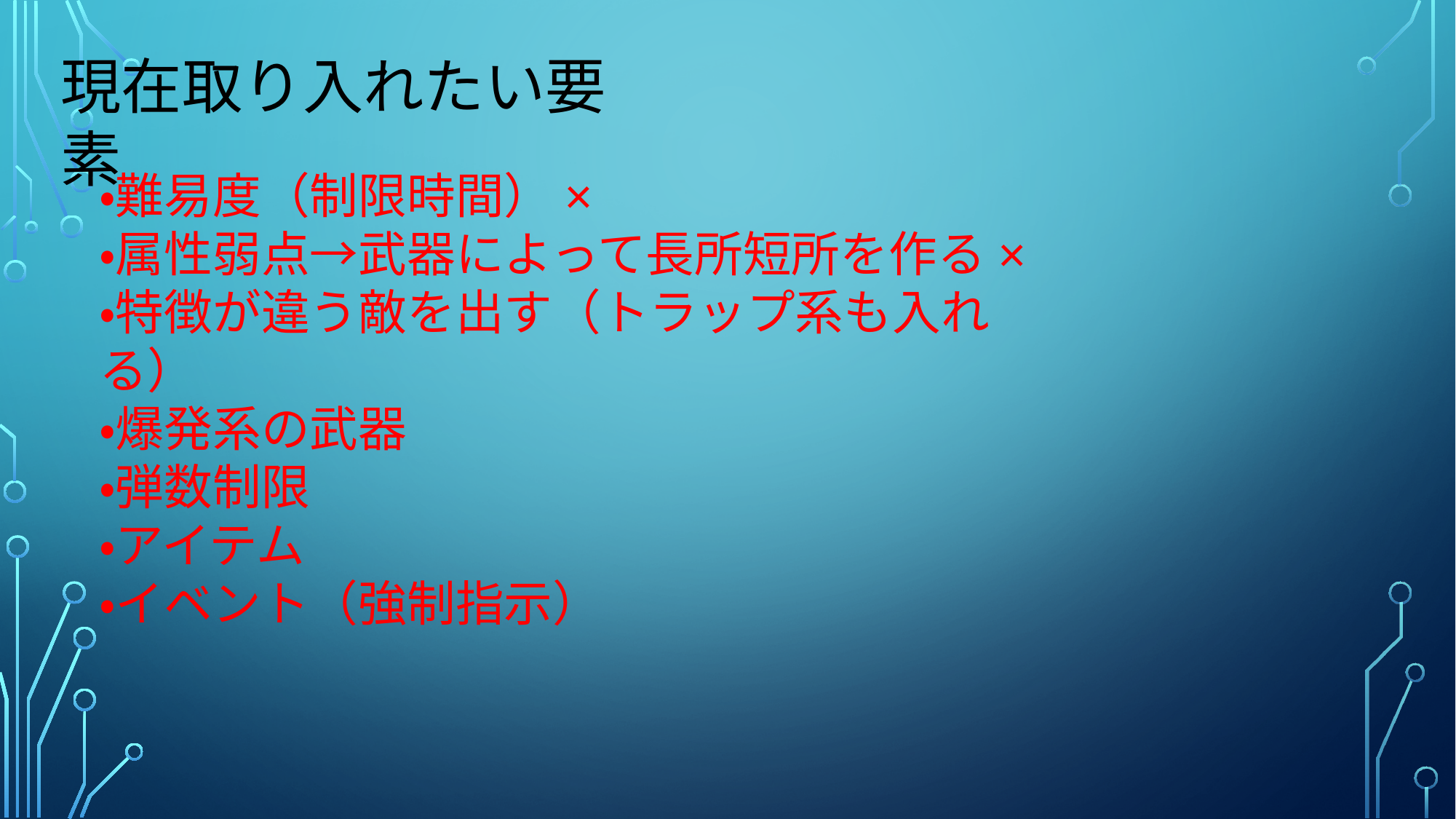

現在取り入れたい要素
・難易度（制限時間）×
・属性弱点→武器によって長所短所を作る×
・特徴が違う敵を出す（トラップ系も入れる）
・爆発系の武器
・弾数制限
・アイテム
・イベント（強制指示）